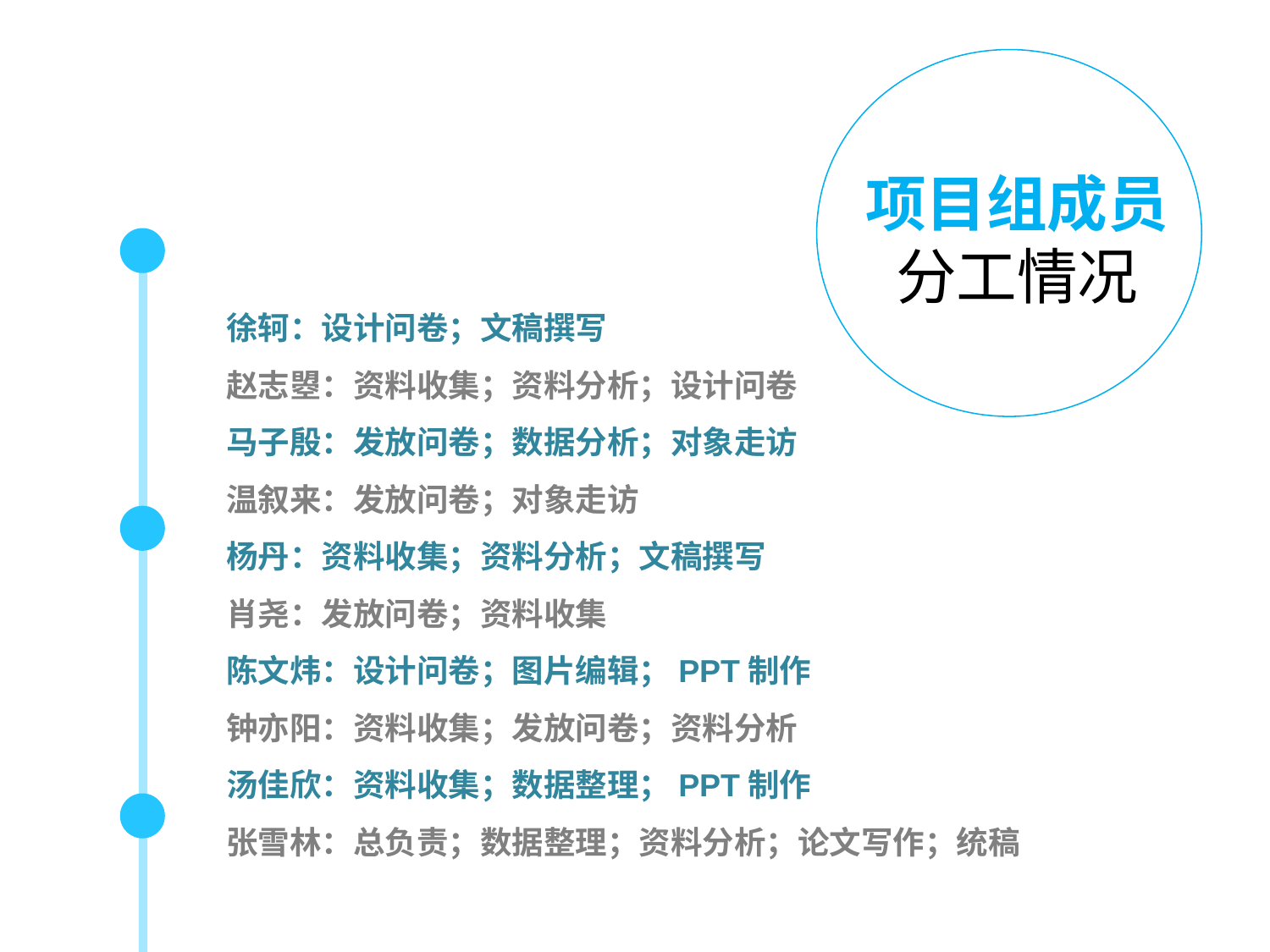

项目组成员
分工情况

徐轲：设计问卷；文稿撰写
赵志曌：资料收集；资料分析；设计问卷
马子殷：发放问卷；数据分析；对象走访
温叙来：发放问卷；对象走访
杨丹：资料收集；资料分析；文稿撰写
肖尧：发放问卷；资料收集
陈文炜：设计问卷；图片编辑；PPT制作
钟亦阳：资料收集；发放问卷；资料分析
汤佳欣：资料收集；数据整理；PPT制作
张雪林：总负责；数据整理；资料分析；论文写作；统稿